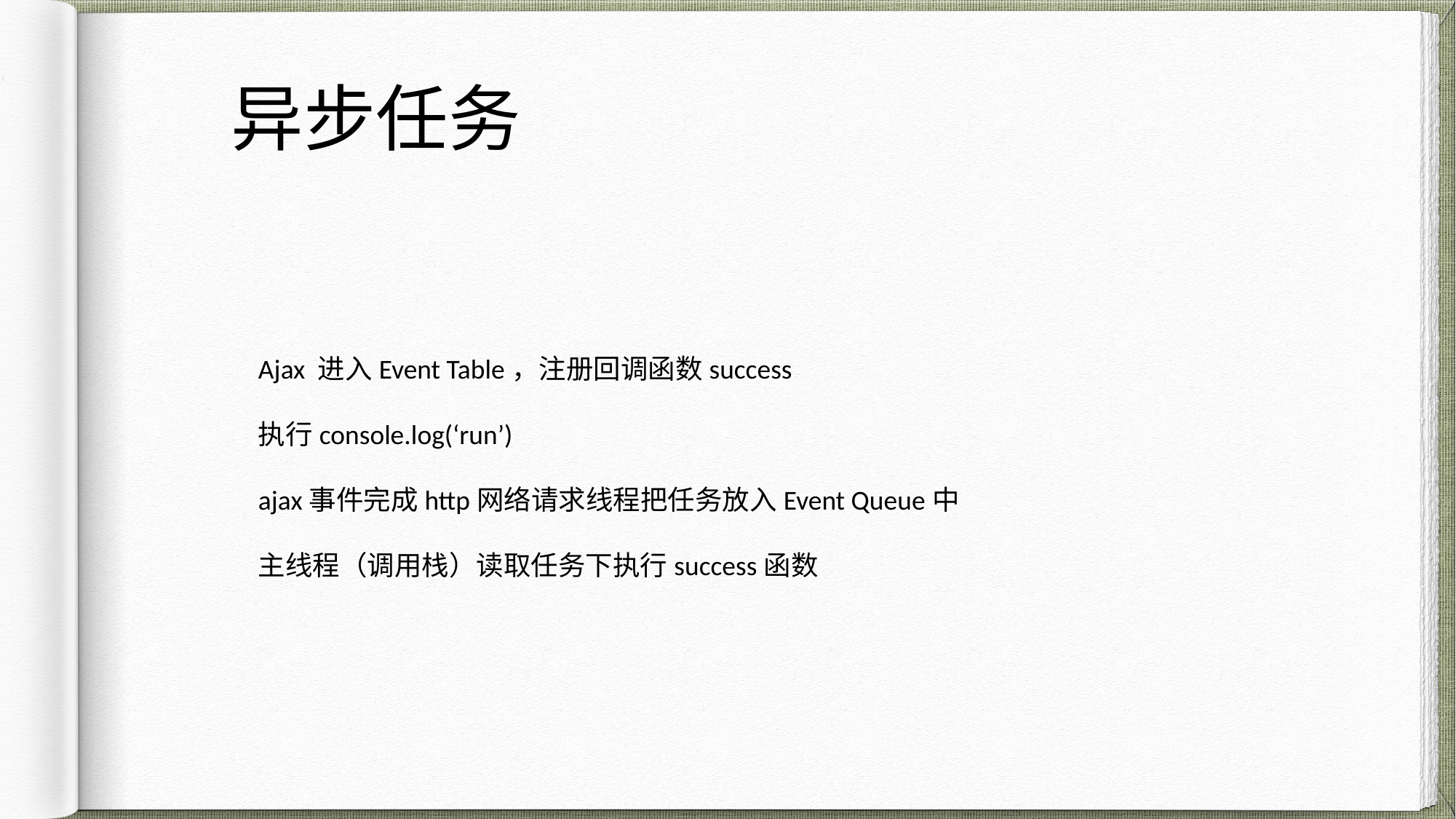

# 异步任务
Ajax 进入Event Table，注册回调函数success

执行console.log(‘run’)

ajax事件完成http网络请求线程把任务放入Event Queue中

主线程（调用栈）读取任务下执行success函数